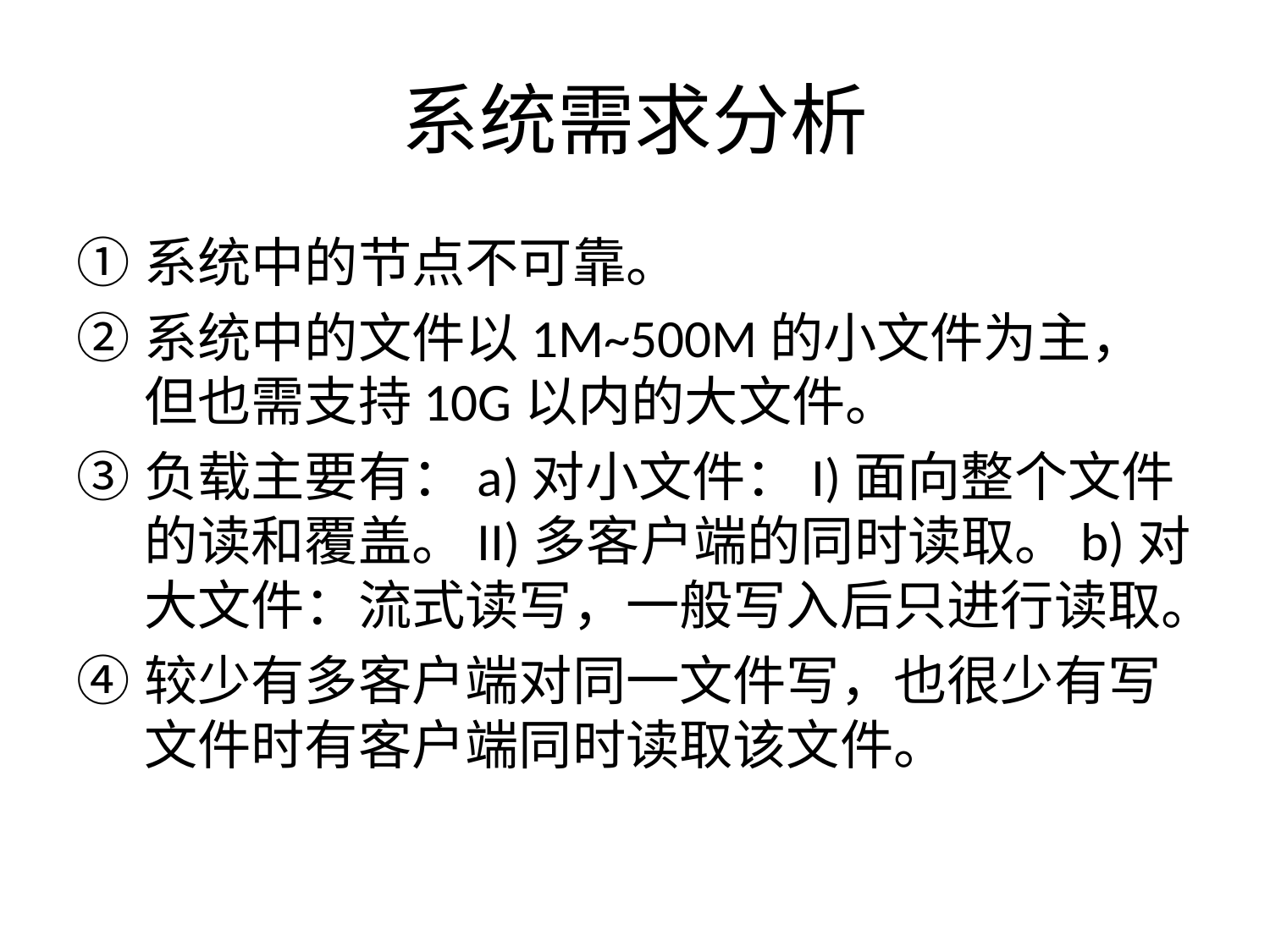

# 系统需求分析
系统中的节点不可靠。
系统中的文件以1M~500M的小文件为主，但也需支持10G以内的大文件。
负载主要有：a)对小文件：I)面向整个文件的读和覆盖。II)多客户端的同时读取。b)对大文件：流式读写，一般写入后只进行读取。
较少有多客户端对同一文件写，也很少有写文件时有客户端同时读取该文件。